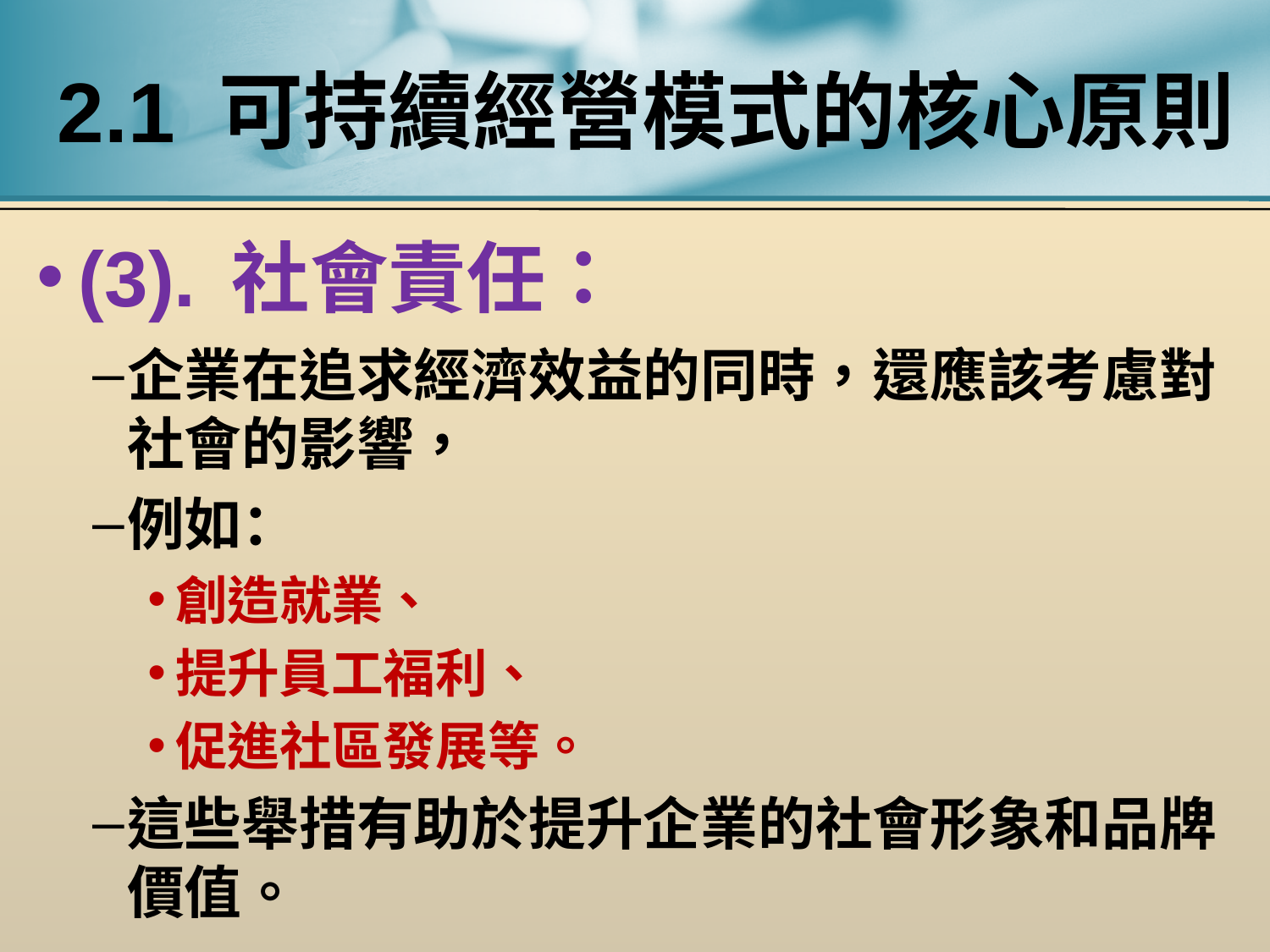

# 2.1 可持續經營模式的核心原則
(3). 社會責任：
企業在追求經濟效益的同時，還應該考慮對社會的影響，
例如：
創造就業、
提升員工福利、
促進社區發展等。
這些舉措有助於提升企業的社會形象和品牌價值。